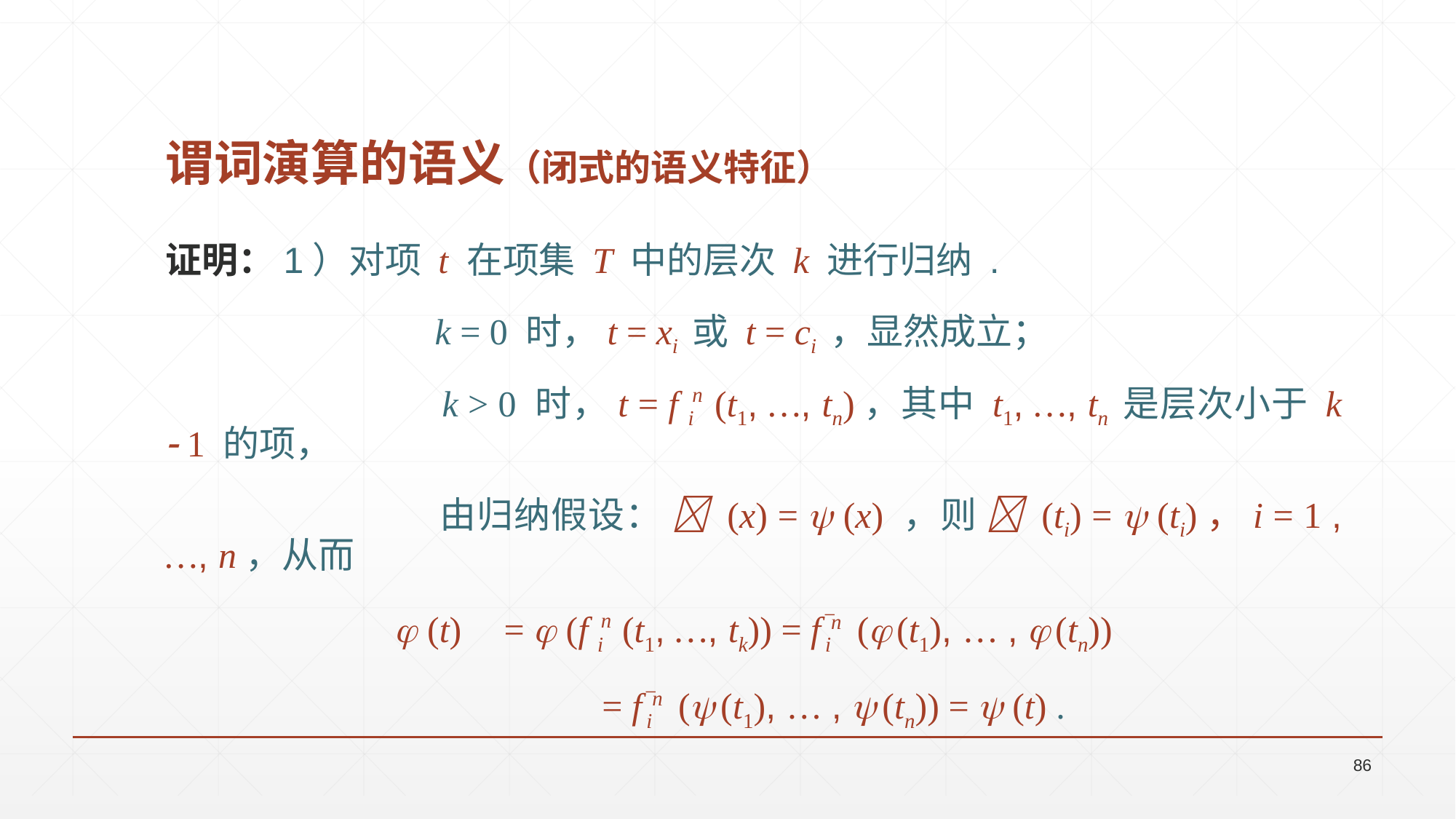

# 谓词演算的语义（闭式的语义特征）
证明：1）对项 t 在项集 T 中的层次 k 进行归纳 .
		     k = 0 时，t = xi 或 t = ci ，显然成立；
		      k > 0 时，t = f i n  (t1, …, tn)，其中 t1, …, tn 是层次小于 k − 1 的项，
		     由归纳假设： ϕ (x) = ψ (x) ，则 ϕ (ti) = ψ (ti)，i = 1 , …, n，从而
ϕ (t) 	= ϕ (f i n  (t1, …, tk)) = f −     in  (ϕ (t1), … , ϕ (tn))
				= f −     in  (ψ (t1), … , ψ (tn)) = ψ (t) .
86